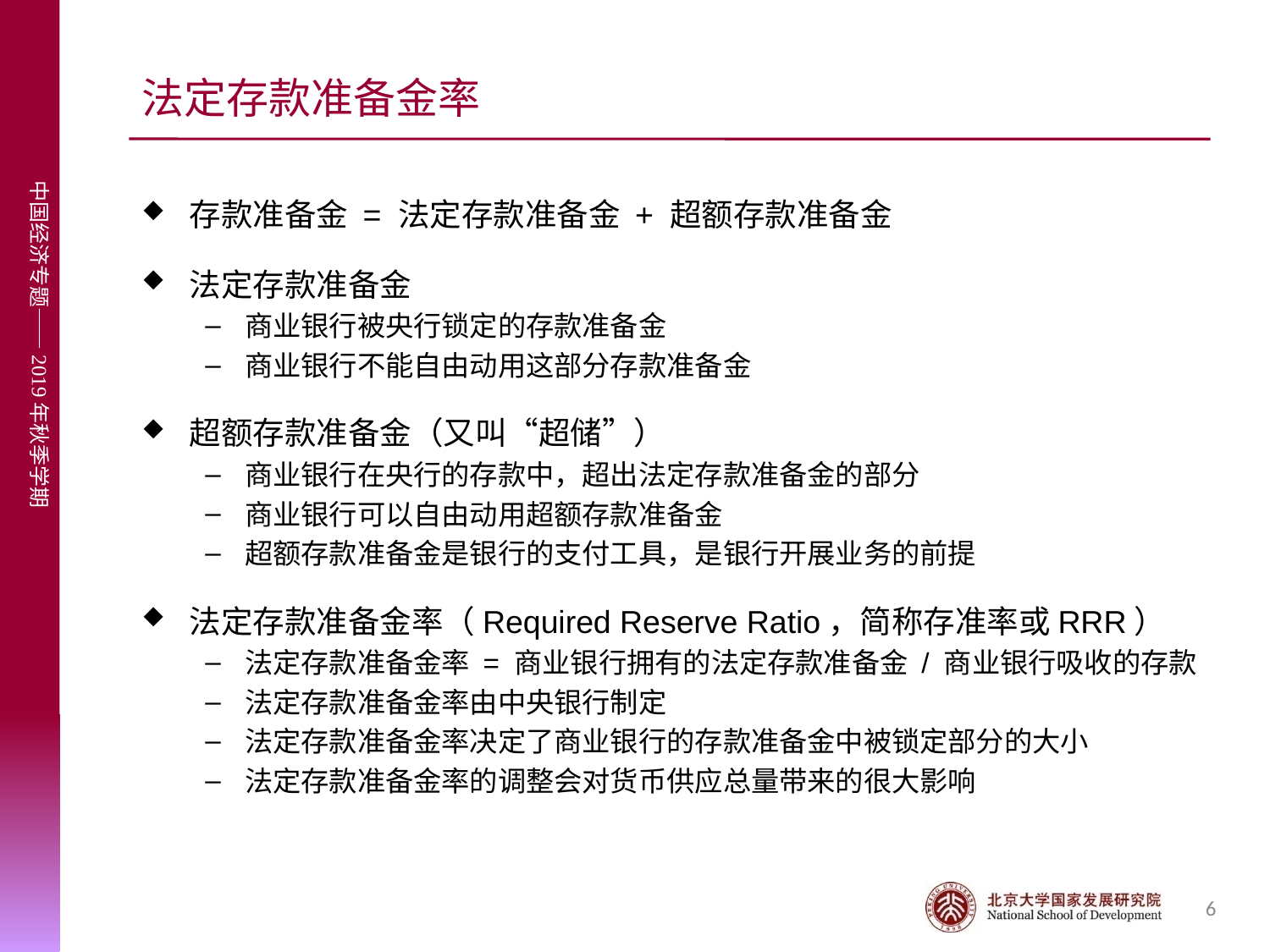

# 法定存款准备金率
存款准备金 = 法定存款准备金 + 超额存款准备金
法定存款准备金
商业银行被央行锁定的存款准备金
商业银行不能自由动用这部分存款准备金
超额存款准备金（又叫“超储”）
商业银行在央行的存款中，超出法定存款准备金的部分
商业银行可以自由动用超额存款准备金
超额存款准备金是银行的支付工具，是银行开展业务的前提
法定存款准备金率（Required Reserve Ratio，简称存准率或RRR）
法定存款准备金率 = 商业银行拥有的法定存款准备金 / 商业银行吸收的存款
法定存款准备金率由中央银行制定
法定存款准备金率决定了商业银行的存款准备金中被锁定部分的大小
法定存款准备金率的调整会对货币供应总量带来的很大影响
6